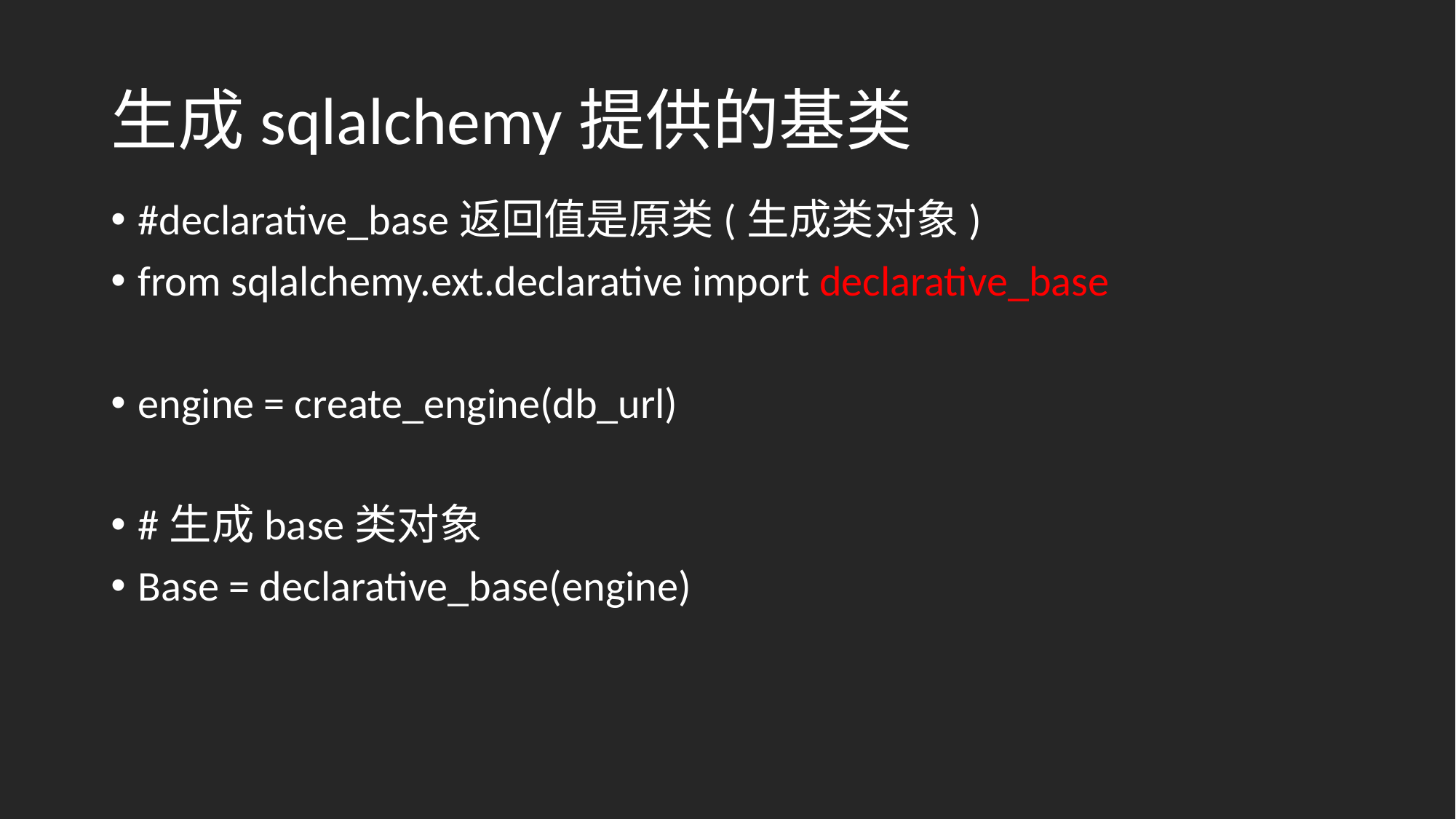

# 生成sqlalchemy提供的基类
#declarative_base返回值是原类(生成类对象)
from sqlalchemy.ext.declarative import declarative_base

engine = create_engine(db_url)

#生成base类对象
Base = declarative_base(engine)